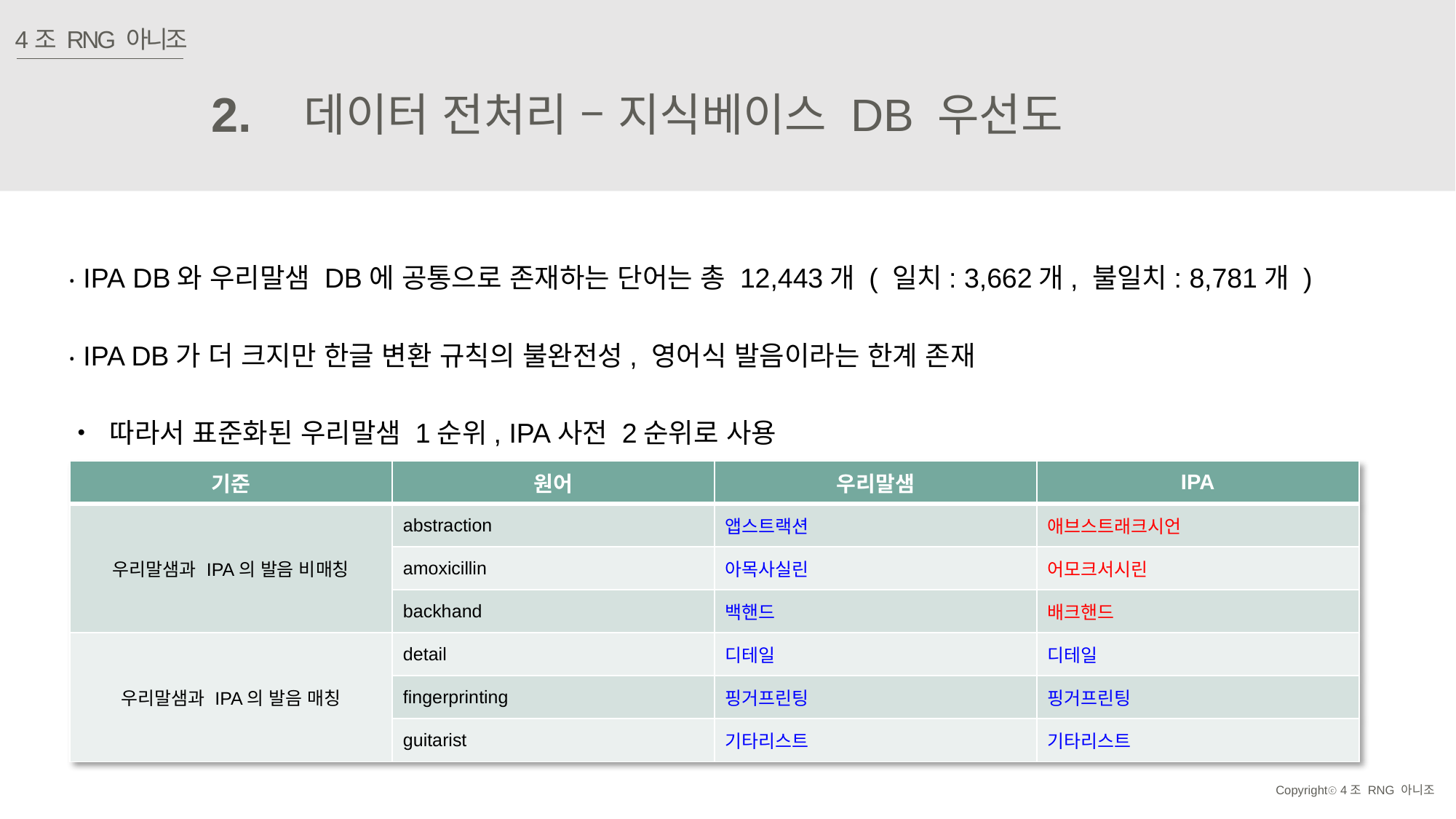

4조 RNG 아니조
2.
데이터 전처리 – 지식베이스 DB 우선도
‧ IPA DB와 우리말샘 DB에 공통으로 존재하는 단어는 총 12,443개 ( 일치: 3,662개, 불일치: 8,781개 )
‧ IPA DB가 더 크지만 한글 변환 규칙의 불완전성, 영어식 발음이라는 한계 존재
‧ 따라서 표준화된 우리말샘 1순위, IPA사전 2순위로 사용
| 기준 | 원어 | 우리말샘 | IPA |
| --- | --- | --- | --- |
| 우리말샘과 IPA의 발음 비매칭 | abstraction | 앱스트랙션 | 애브스트래크시언 |
| 우리말샘 사전 DB에 존재하는 단어 | amoxicillin | 아목사실린 | 어모크서시린 |
| IPA 사전 DB에 존재하는 단어 | backhand | 백핸드 | 배크핸드 |
| 우리말샘과 IPA의 발음 매칭 | detail | 디테일 | 디테일 |
| 대문자로만 이루어진 단어 | fingerprinting | 핑거프린팅 | 핑거프린팅 |
| 딥러닝을 통해 예측한 단어 | guitarist | 기타리스트 | 기타리스트 |